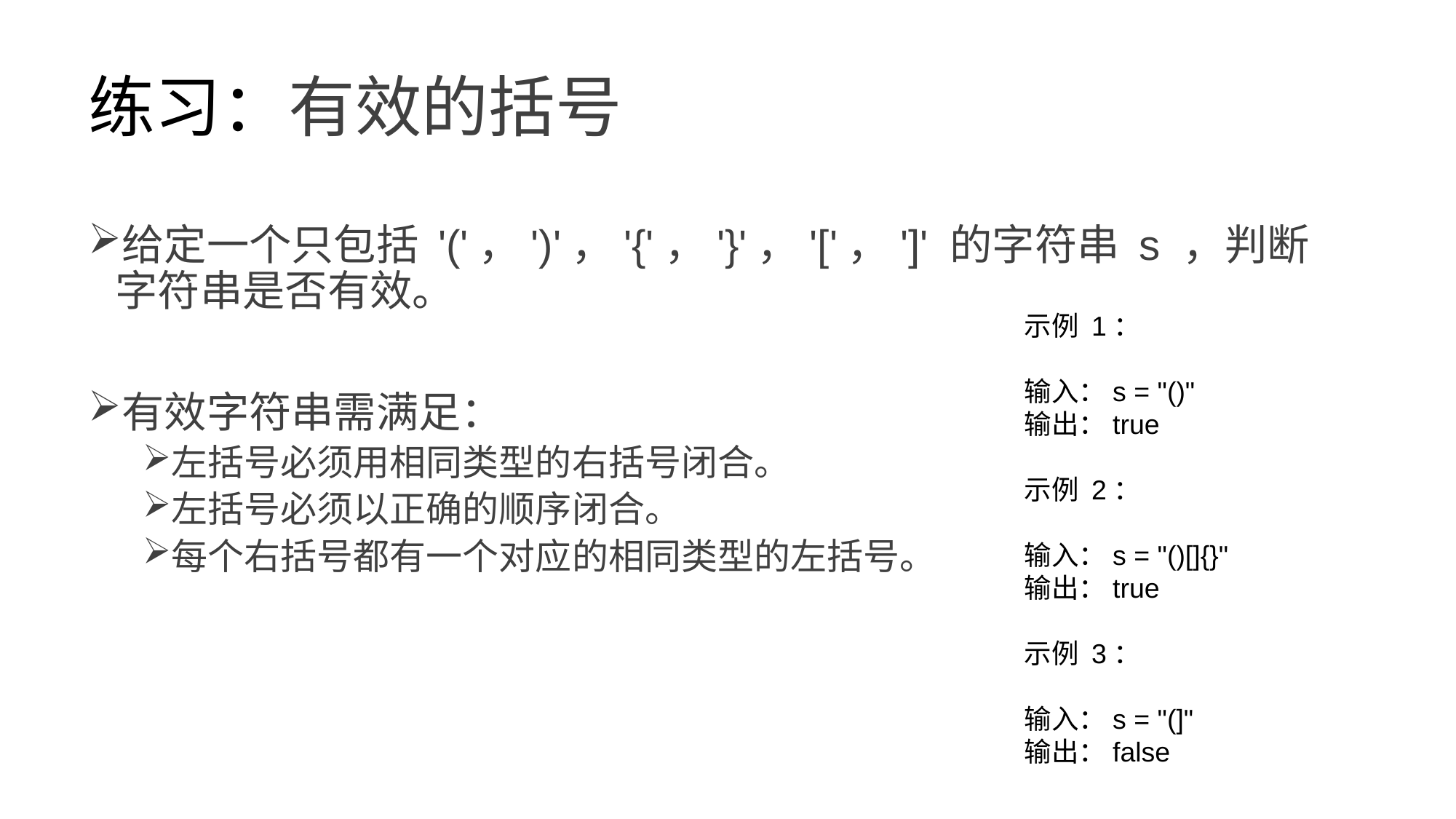

# 练习：有效的括号
给定一个只包括 '('，')'，'{'，'}'，'['，']' 的字符串 s ，判断字符串是否有效。

有效字符串需满足：
左括号必须用相同类型的右括号闭合。
左括号必须以正确的顺序闭合。
每个右括号都有一个对应的相同类型的左括号。

示例 1：

输入：s = "()"
输出：true

示例 2：

输入：s = "()[]{}"
输出：true

示例 3：

输入：s = "(]"
输出：false